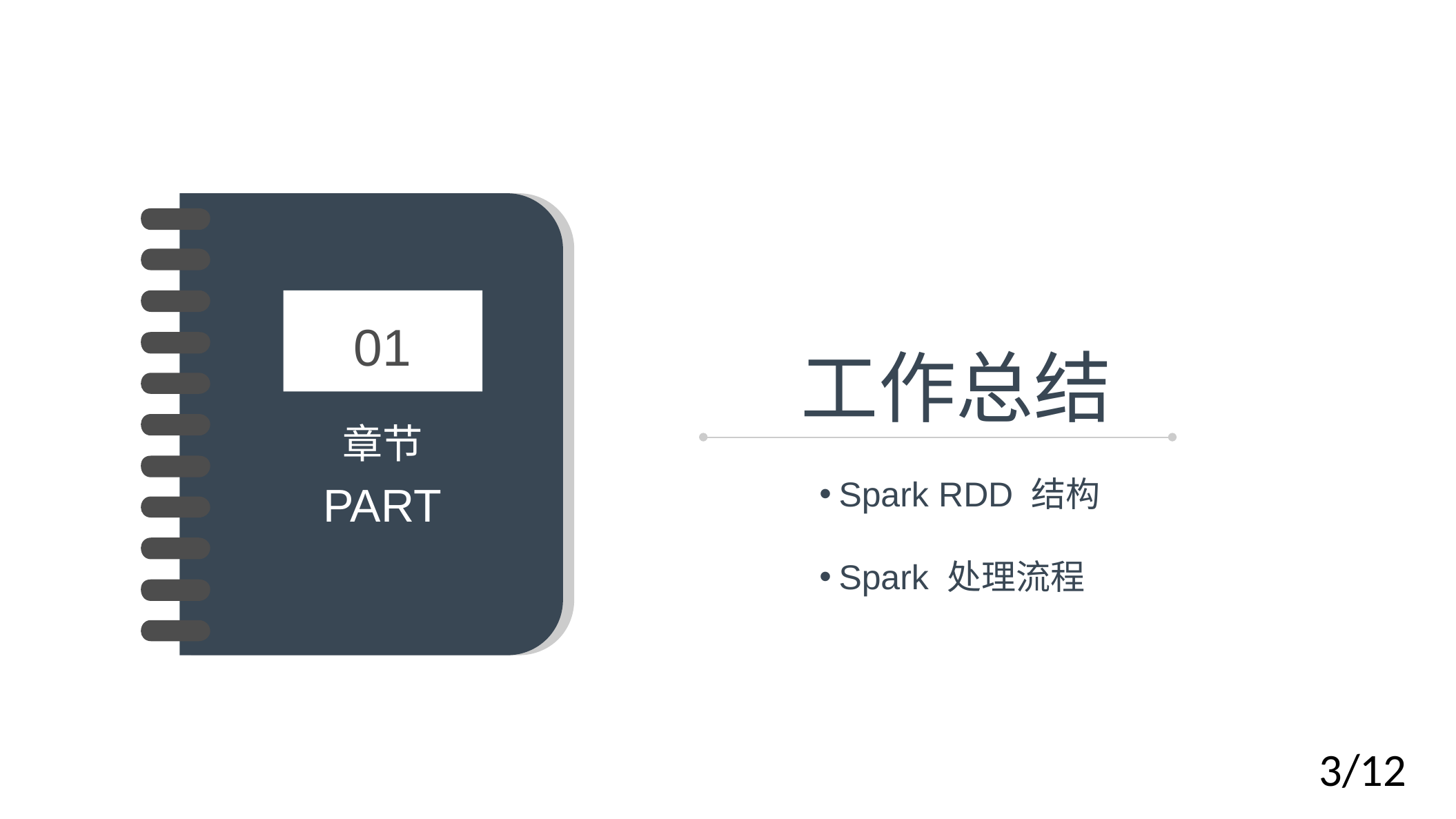

01
章节
PART
工作总结
Spark RDD 结构

Spark 处理流程
3/12